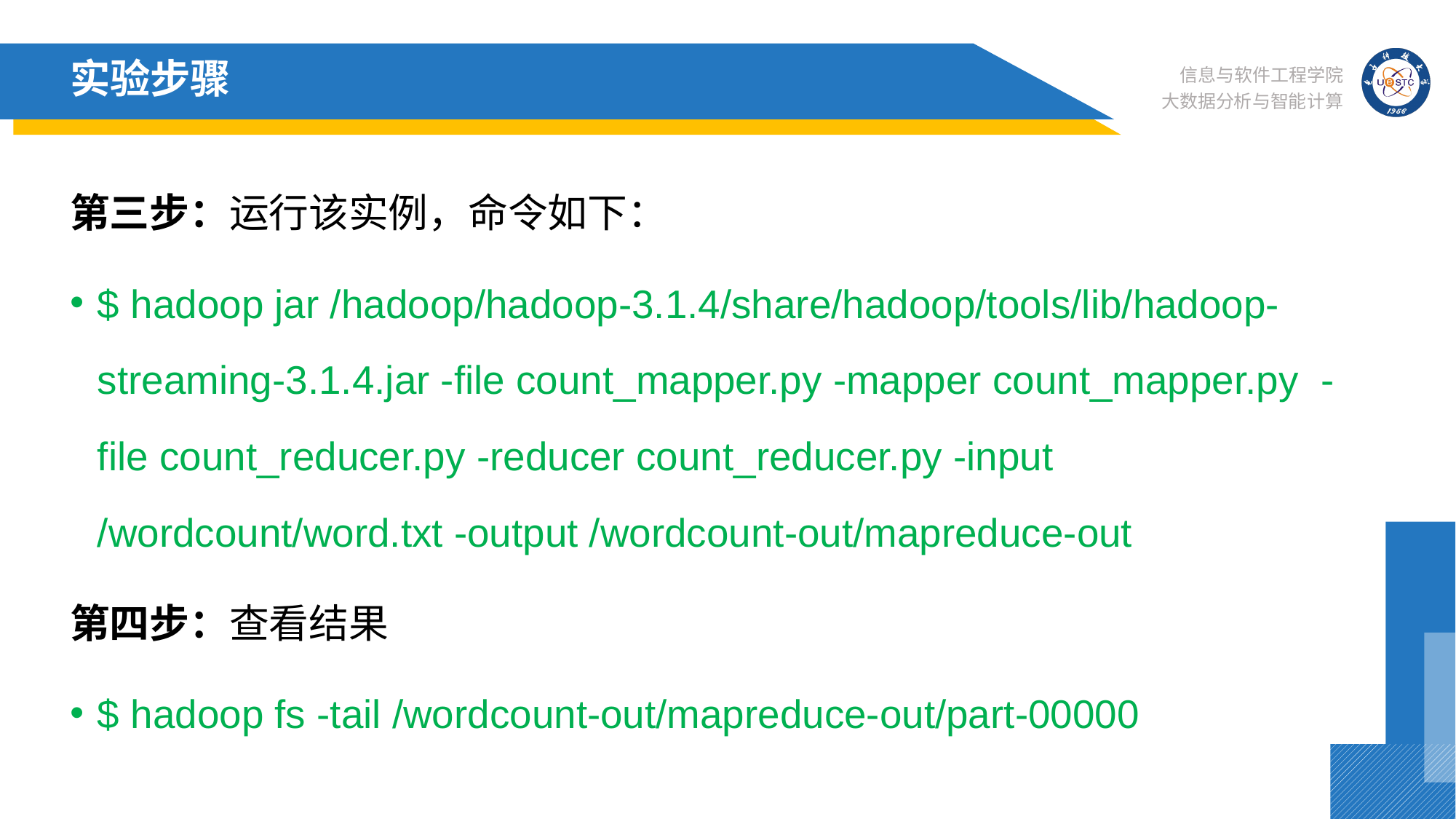

# 实验步骤
第三步：运行该实例，命令如下：
$ hadoop jar /hadoop/hadoop-3.1.4/share/hadoop/tools/lib/hadoop-streaming-3.1.4.jar -file count_mapper.py -mapper count_mapper.py  -file count_reducer.py -reducer count_reducer.py -input /wordcount/word.txt -output /wordcount-out/mapreduce-out
第四步：查看结果
$ hadoop fs -tail /wordcount-out/mapreduce-out/part-00000